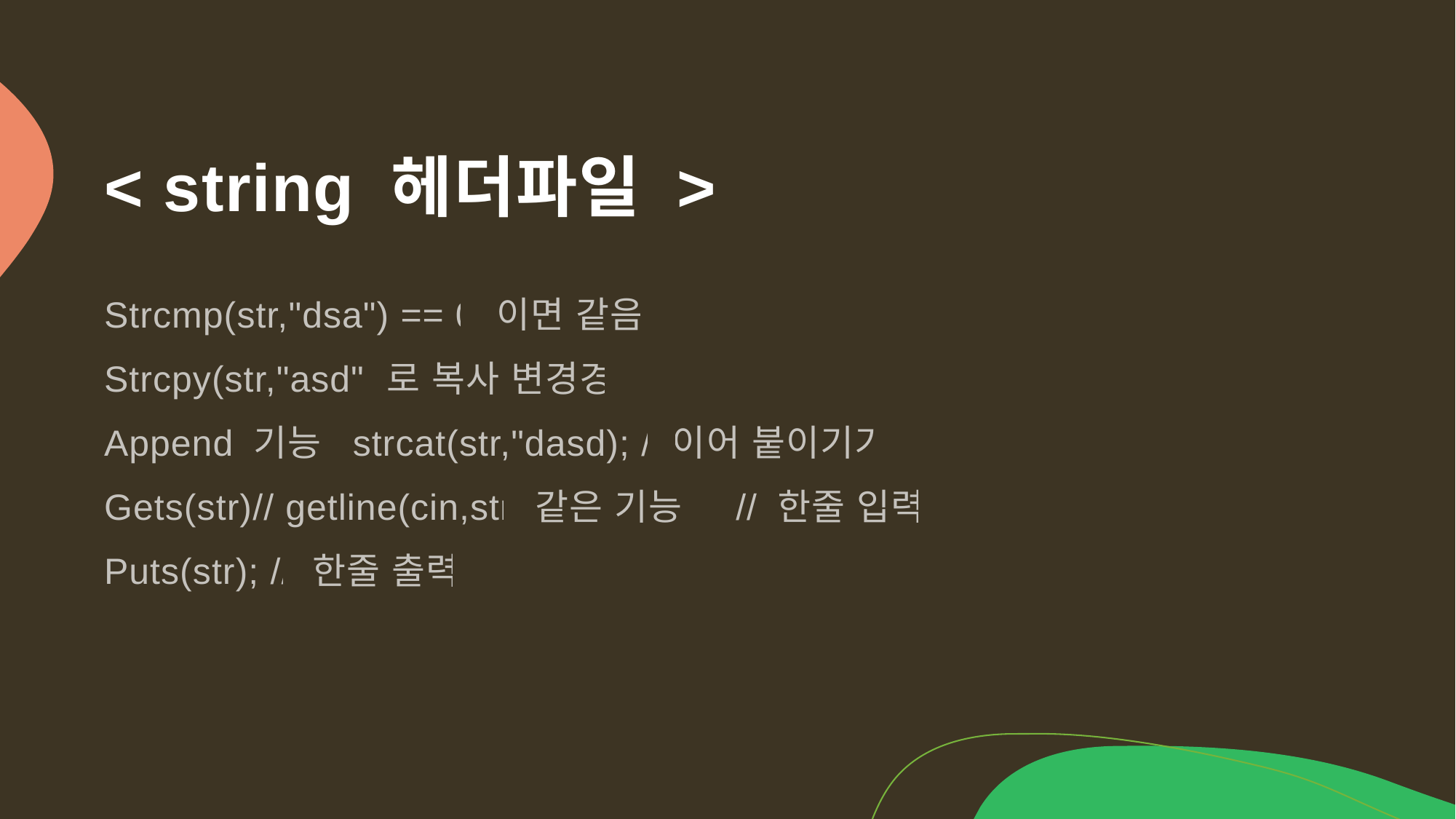

# < string 헤더파일 >
Strcmp(str,"dsa") == 0 이면 같음
Strcpy(str,"asd")로 복사 변경경
Append 기능  strcat(str,"dasd); //이어 붙이기기
Gets(str)// getline(cin,str)같은 기능    // 한줄 입력
Puts(str); // 한줄 출력